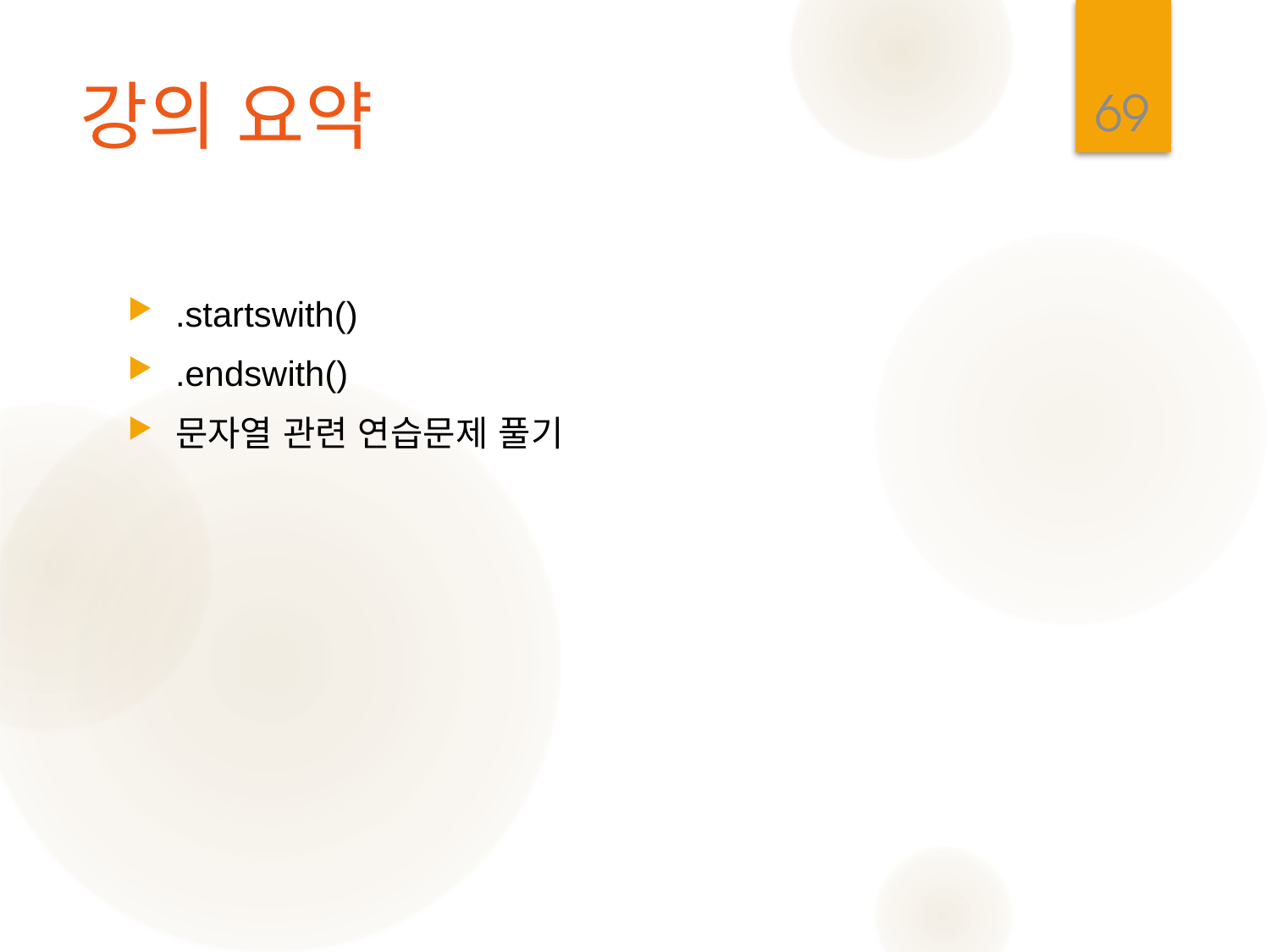

69
# 강의 요약
.startswith()
.endswith()
문자열 관련 연습문제 풀기